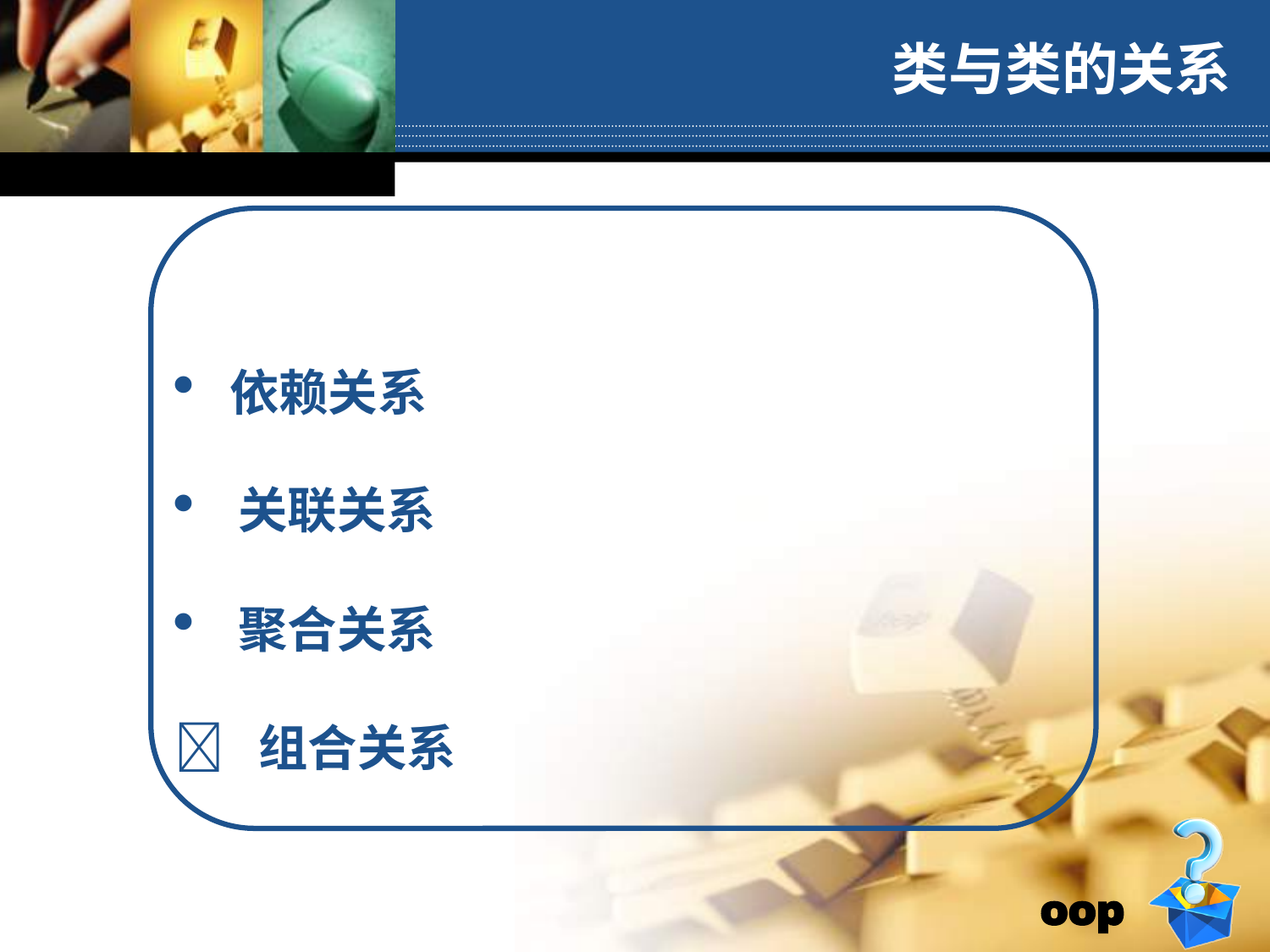

# 类与类的关系

  依赖关系
关联关系
聚合关系
•  组合关系

oop